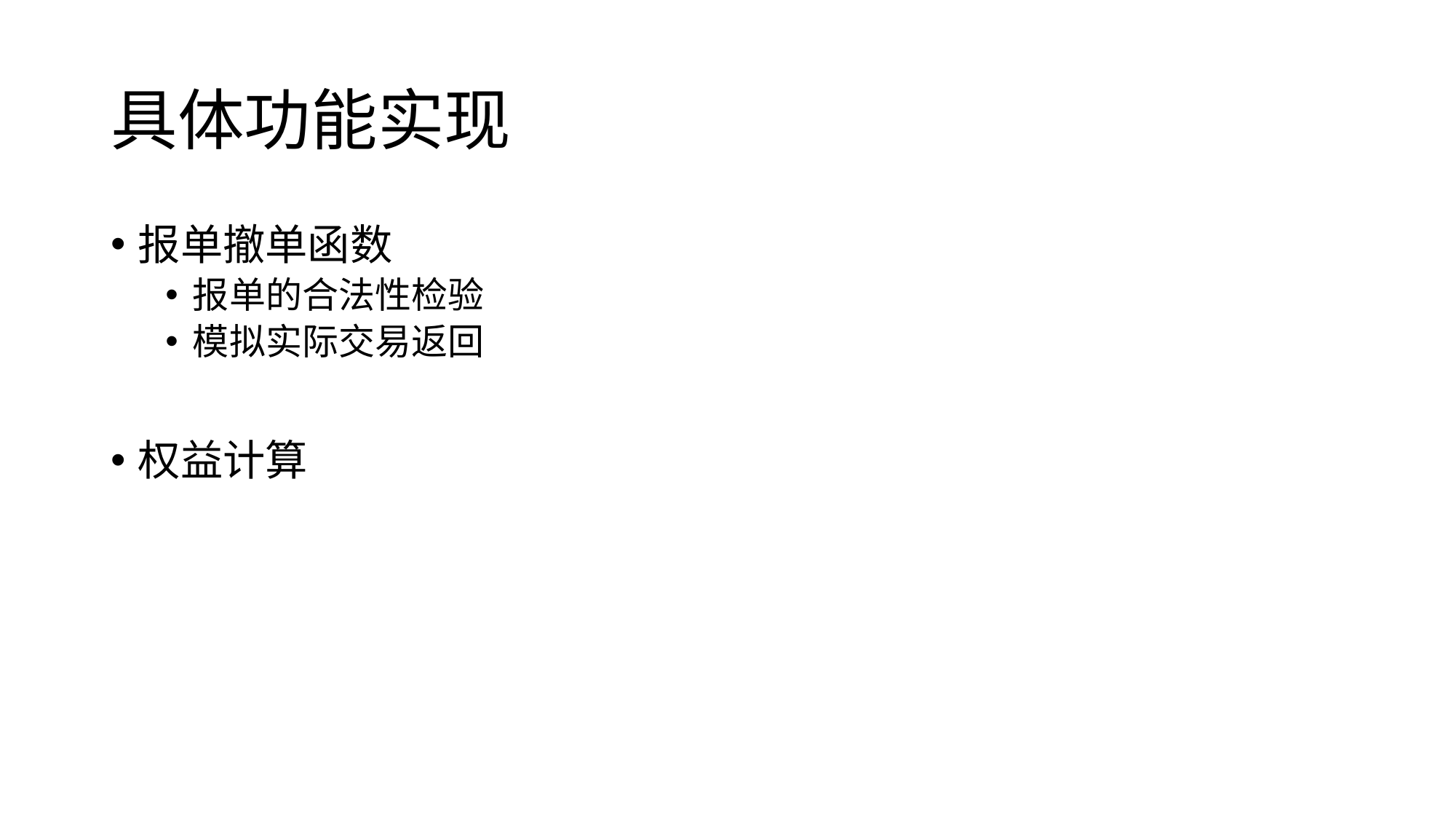

# 具体功能实现
报单撤单函数
报单的合法性检验
模拟实际交易返回

权益计算